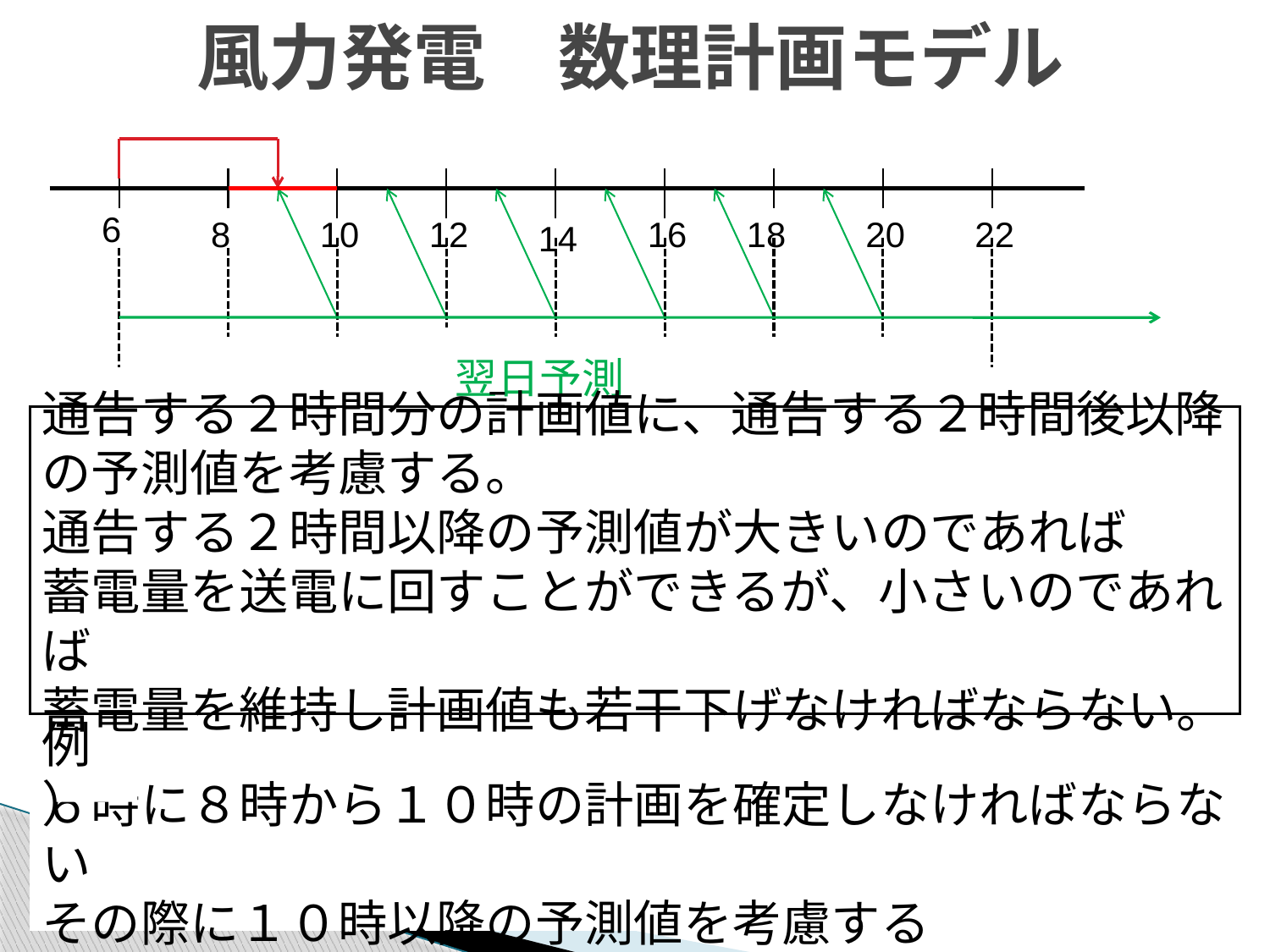

# 風力発電　数理計画モデル

6
8
10
12
16
18
20
22
14
翌日予測
通告する２時間分の計画値に、通告する２時間後以降の予測値を考慮する。
通告する２時間以降の予測値が大きいのであれば
蓄電量を送電に回すことができるが、小さいのであれば
蓄電量を維持し計画値も若干下げなければならない。
例）
６時に８時から１０時の計画を確定しなければならない
その際に１０時以降の予測値を考慮する
5